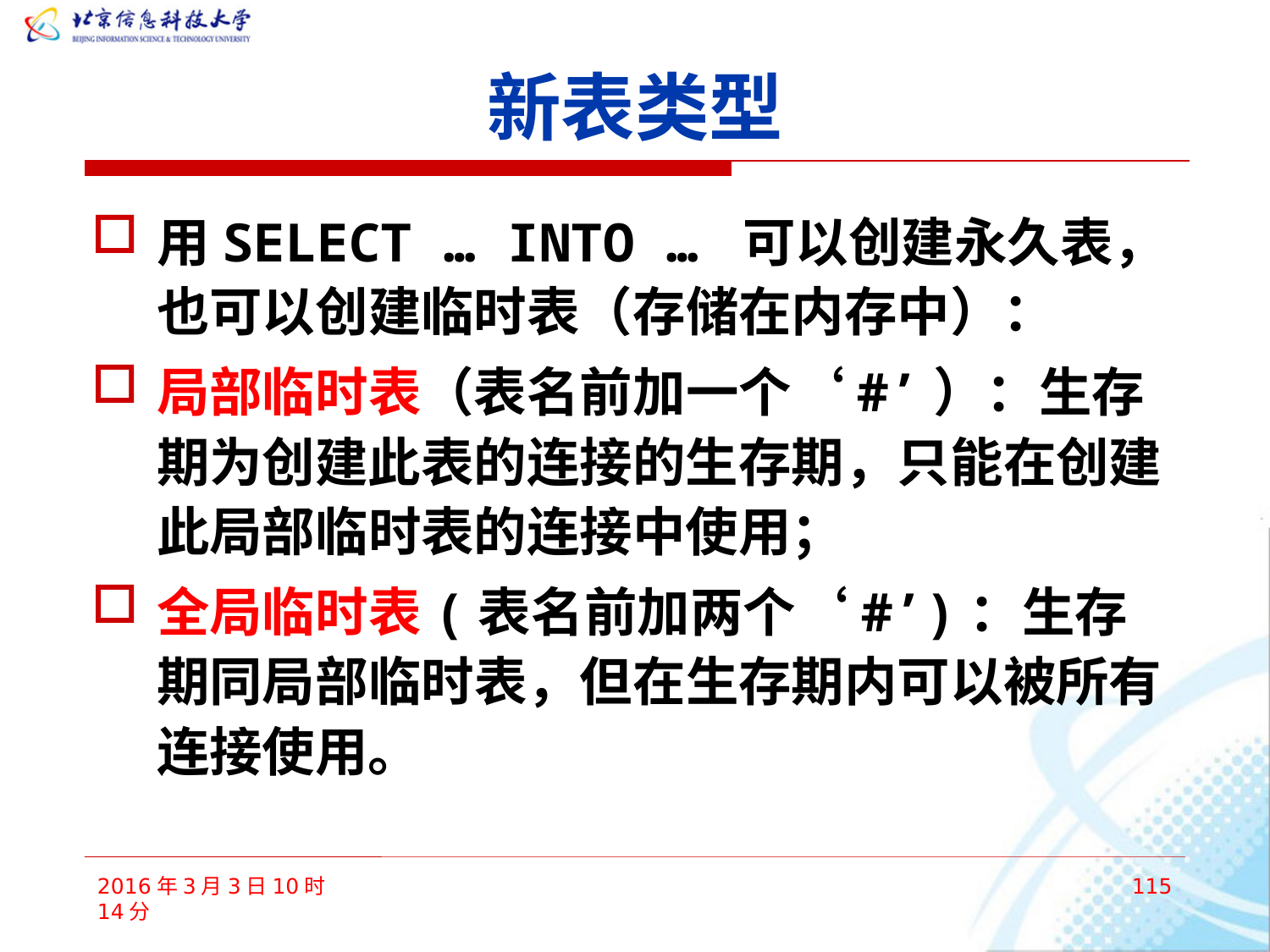

# 新表类型
用SELECT … INTO … 可以创建永久表，也可以创建临时表（存储在内存中）：
局部临时表（表名前加一个‘#’）：生存期为创建此表的连接的生存期，只能在创建此局部临时表的连接中使用；
全局临时表(表名前加两个‘#’)：生存期同局部临时表，但在生存期内可以被所有连接使用。

2016年3月3日10时14分
115